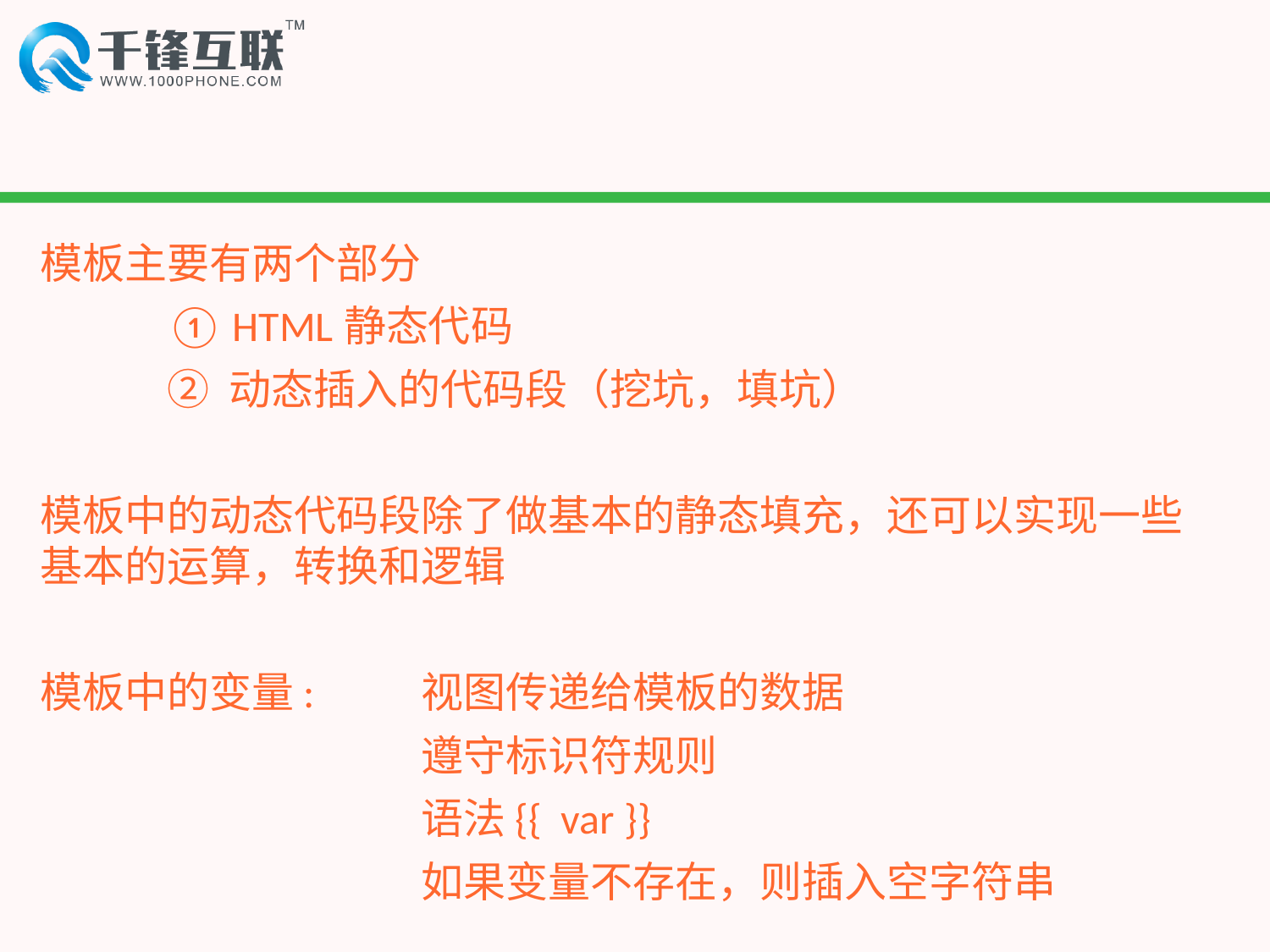

#
模板主要有两个部分
	① HTML静态代码
	② 动态插入的代码段（挖坑，填坑）

模板中的动态代码段除了做基本的静态填充，还可以实现一些基本的运算，转换和逻辑

模板中的变量: 	视图传递给模板的数据
		   	遵守标识符规则
			语法{{  var }}
			如果变量不存在，则插入空字符串